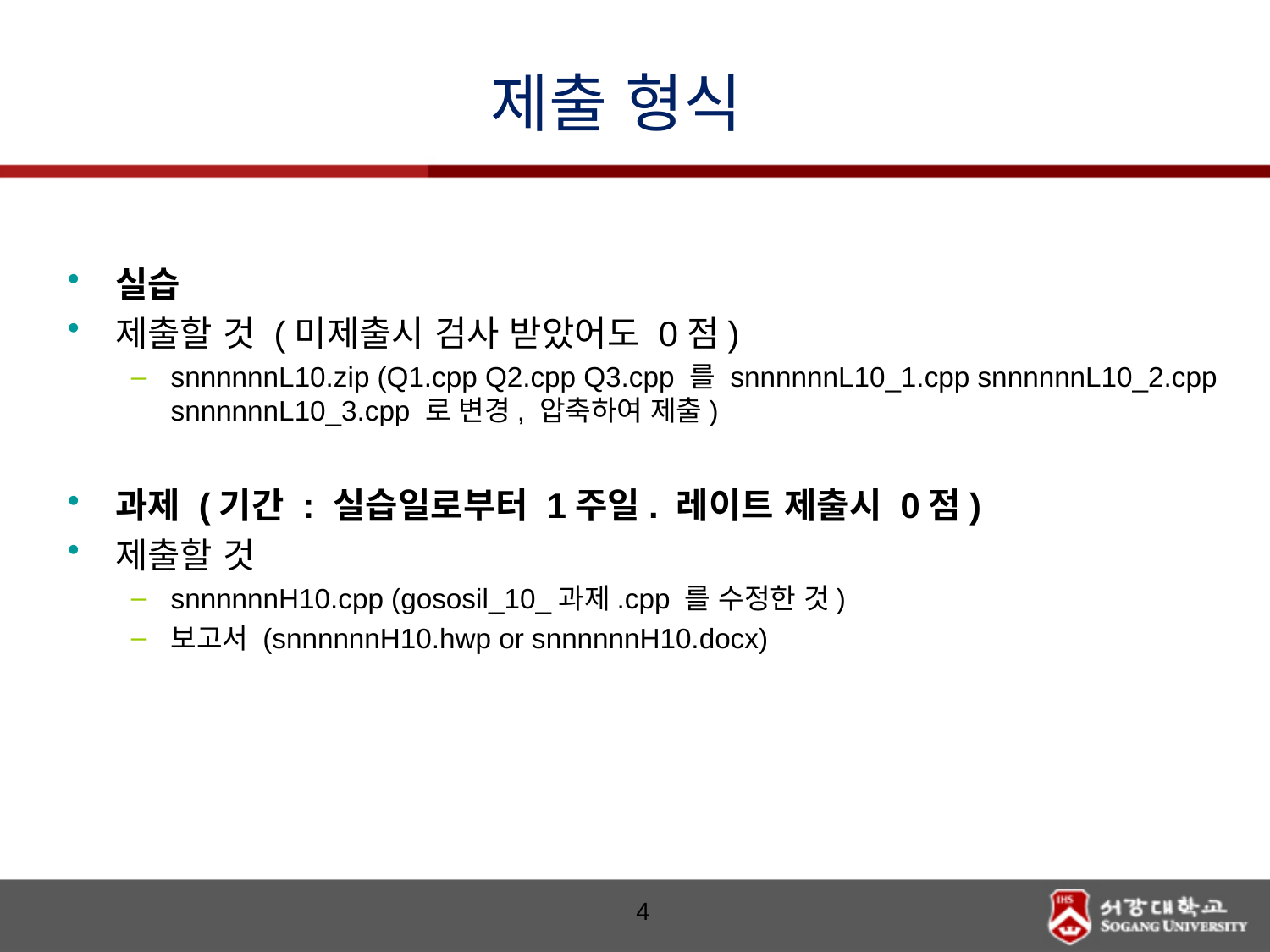

# 제출 형식

실습
제출할 것 (미제출시 검사 받았어도 0점)
snnnnnnL10.zip (Q1.cpp Q2.cpp Q3.cpp 를 snnnnnnL10_1.cpp snnnnnnL10_2.cpp snnnnnnL10_3.cpp 로 변경, 압축하여 제출)

과제 (기간 : 실습일로부터 1주일. 레이트 제출시 0점)
제출할 것
snnnnnnH10.cpp (gososil_10_과제.cpp 를 수정한 것)
보고서 (snnnnnnH10.hwp or snnnnnnH10.docx)
4